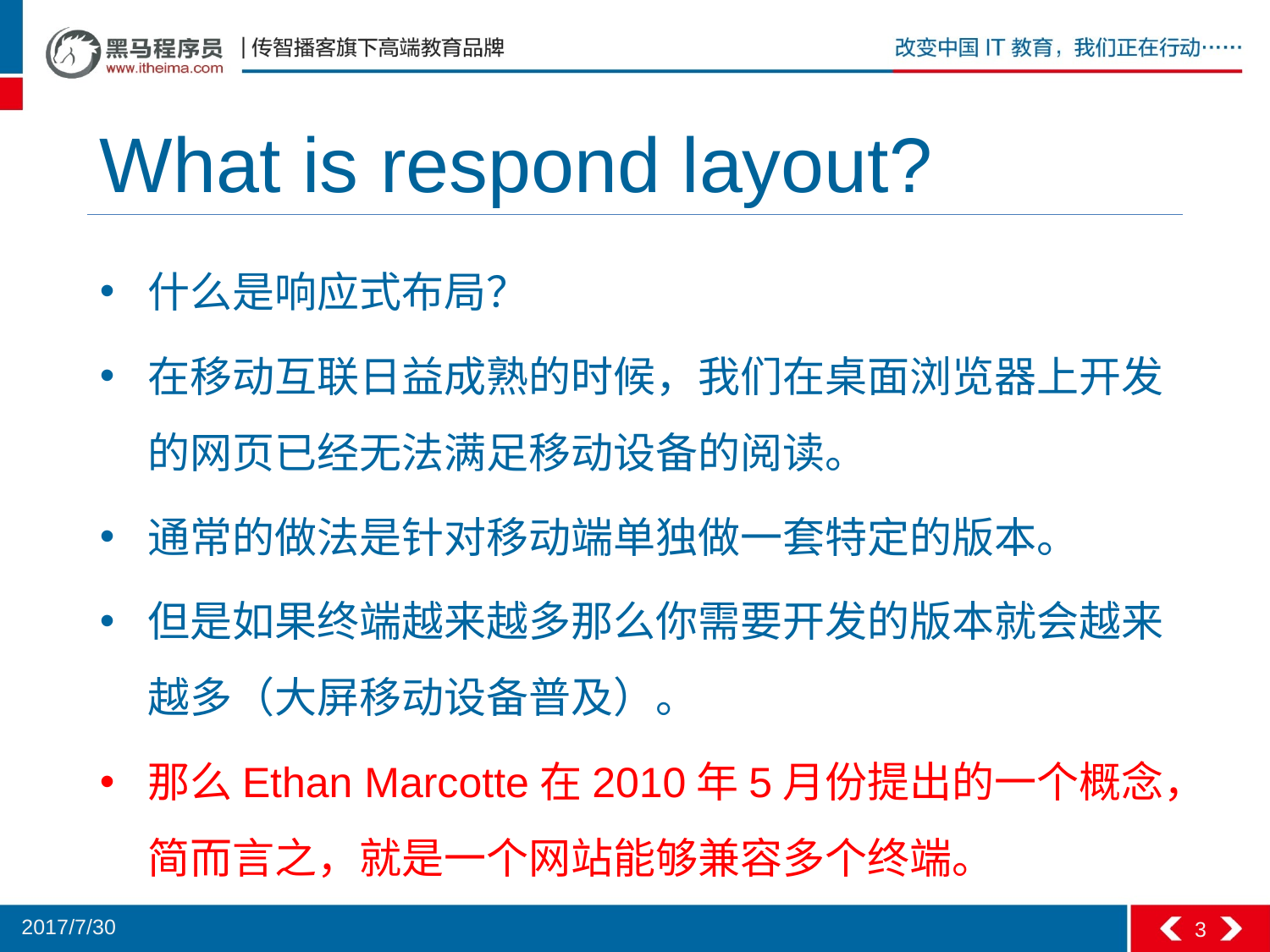

# What is respond layout?
什么是响应式布局？
在移动互联日益成熟的时候，我们在桌面浏览器上开发的网页已经无法满足移动设备的阅读。
通常的做法是针对移动端单独做一套特定的版本。
但是如果终端越来越多那么你需要开发的版本就会越来越多（大屏移动设备普及）。
那么Ethan Marcotte在2010年5月份提出的一个概念，简而言之，就是一个网站能够兼容多个终端。
3

2017/7/30